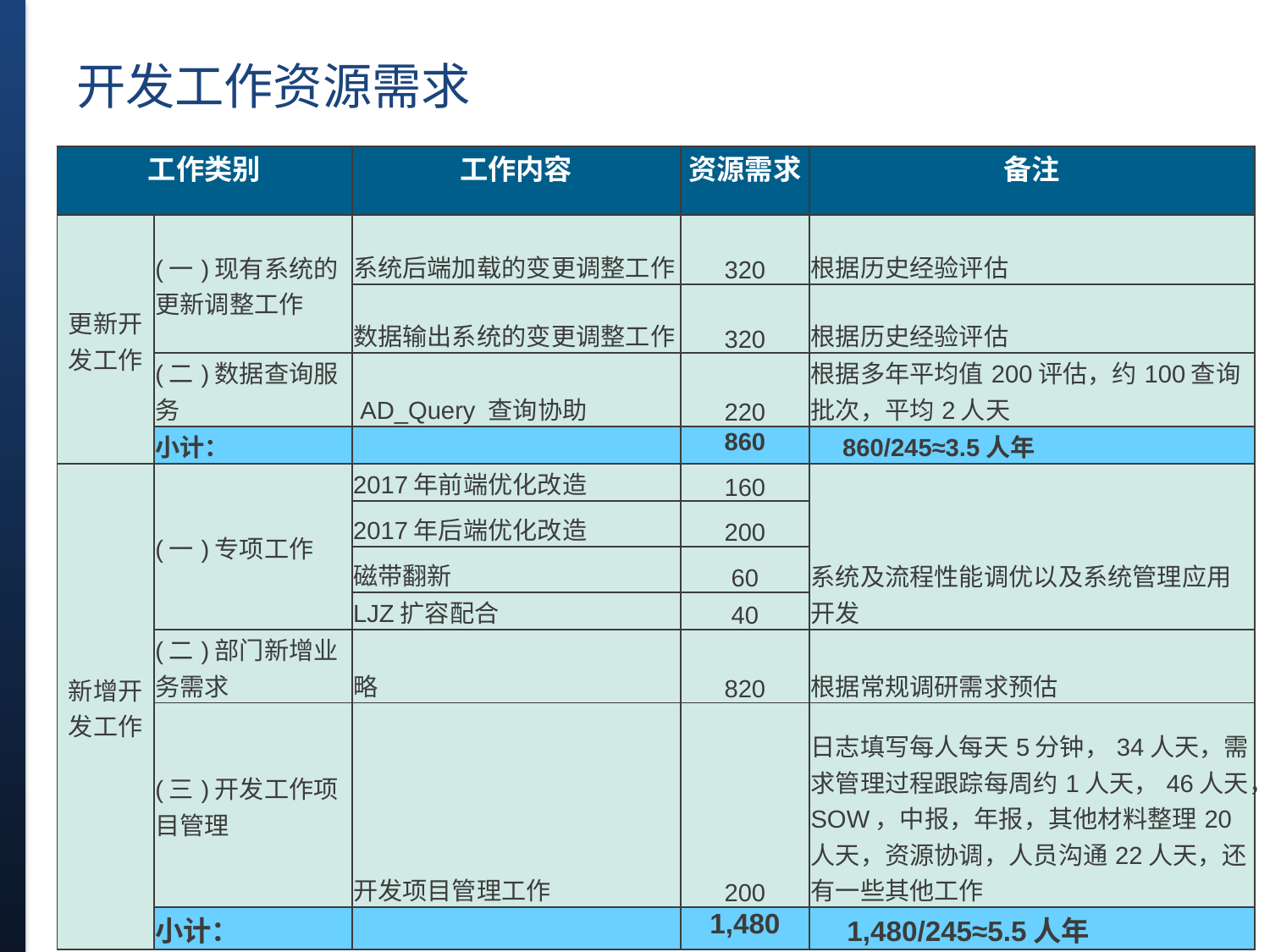

# 开发工作资源需求
| 工作类别 |  | 工作内容 | 资源需求 | 备注 |
| --- | --- | --- | --- | --- |
| 更新开发工作 | (一)现有系统的更新调整工作 | 系统后端加载的变更调整工作 | 320 | 根据历史经验评估 |
|  |  | 数据输出系统的变更调整工作 | 320 | 根据历史经验评估 |
|  | (二)数据查询服务 | AD\_Query 查询协助 | 220 | 根据多年平均值200评估，约100查询批次，平均2人天 |
|  | 小计： |  | 860 | 860/245≈3.5人年 |
| 新增开发工作 | (一)专项工作 | 2017年前端优化改造 | 160 | 系统及流程性能调优以及系统管理应用开发 |
|  |  | 2017年后端优化改造 | 200 |  |
|  |  | 磁带翻新 | 60 |  |
|  |  | LJZ扩容配合 | 40 |  |
|  | (二)部门新增业务需求 | 略 | 820 | 根据常规调研需求预估 |
|  | (三)开发工作项目管理 | 开发项目管理工作 | 200 | 日志填写每人每天5分钟，34人天，需求管理过程跟踪每周约1人天，46人天，SOW，中报，年报，其他材料整理20人天，资源协调，人员沟通22人天，还有一些其他工作 |
|  | 小计： |  | 1,480 | 1,480/245≈5.5人年 |